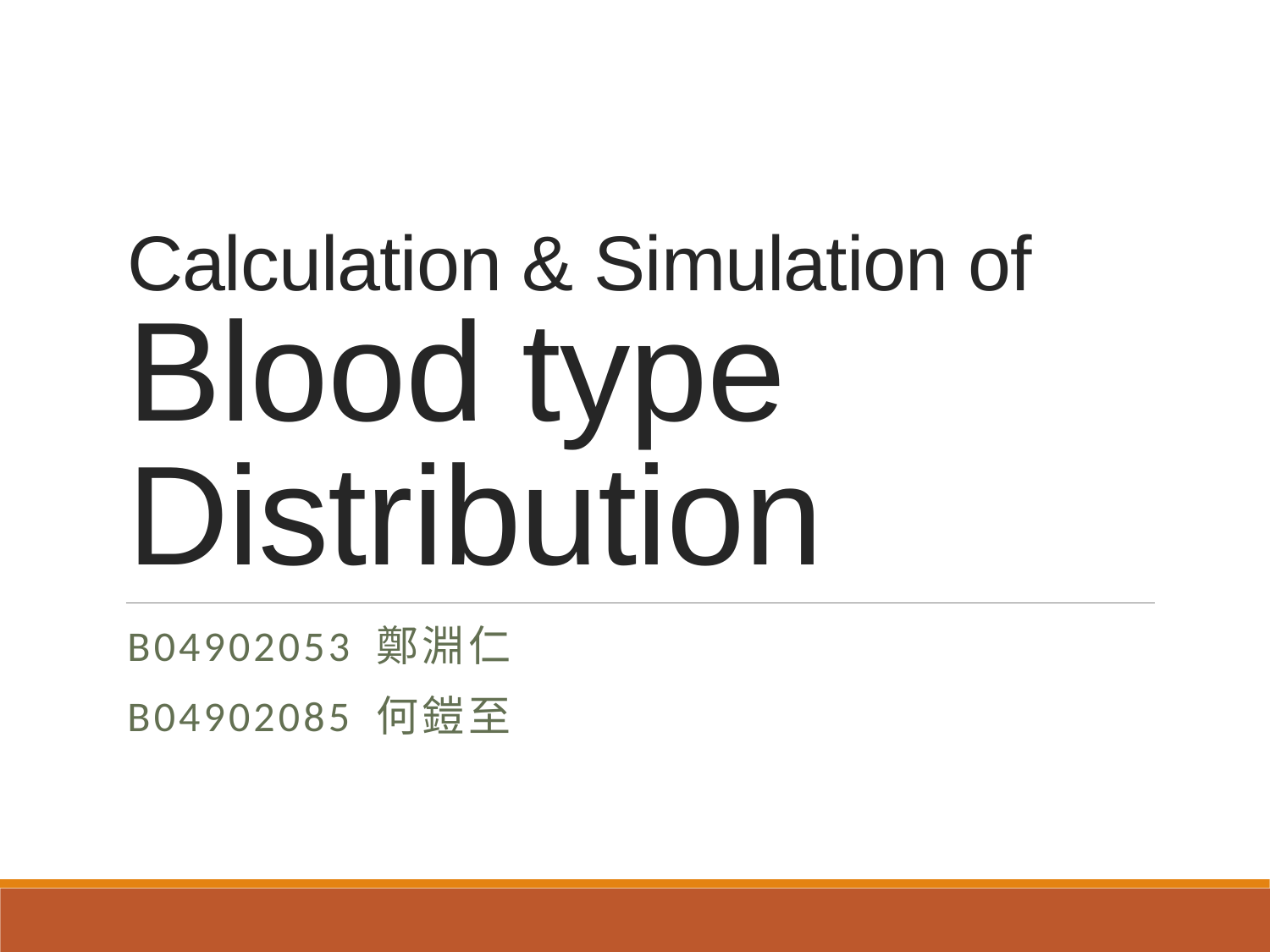

# Calculation & Simulation of Blood type Distribution
b04902053 鄭淵仁
b04902085 何鎧至